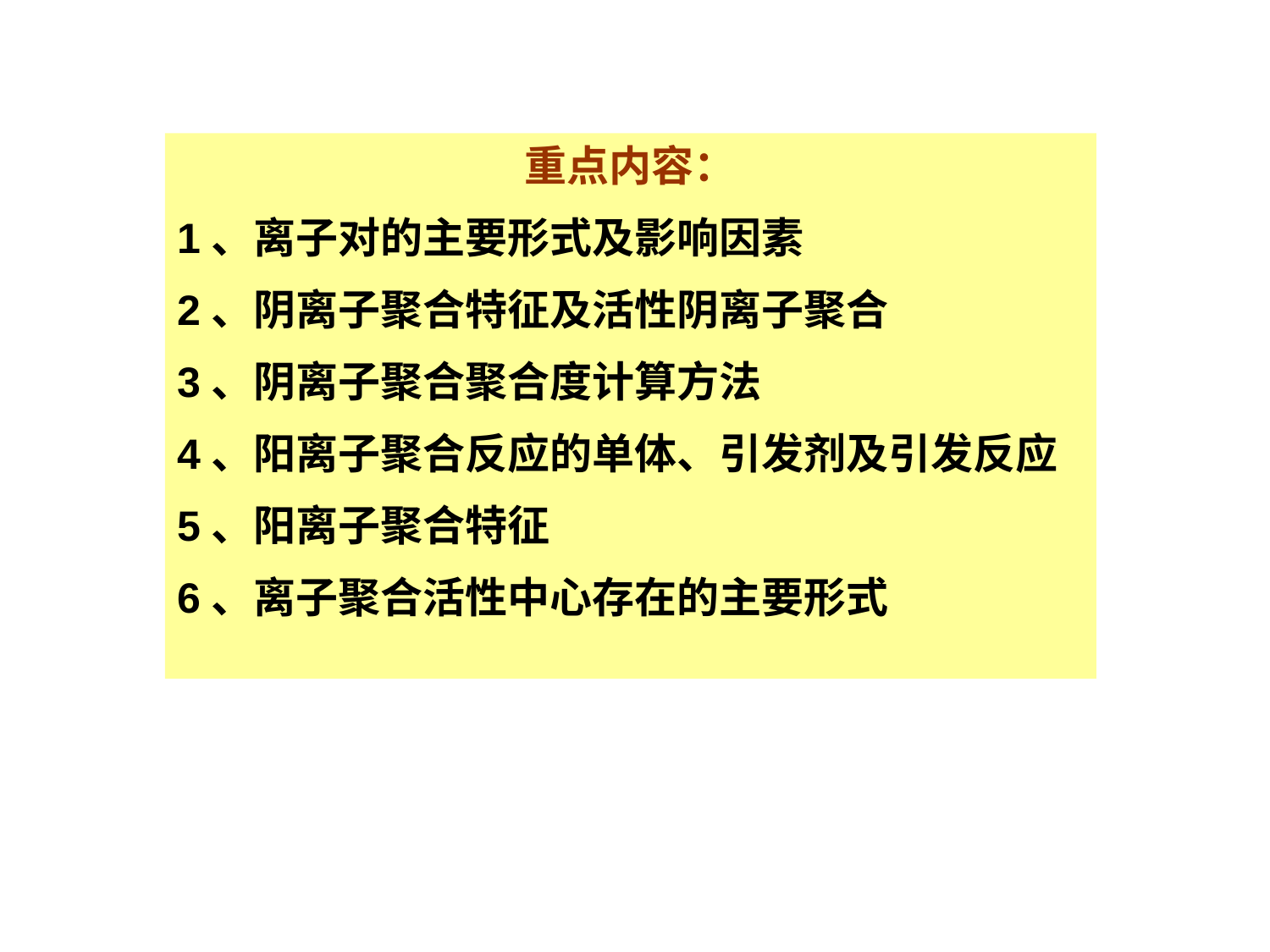

重点内容：
1、离子对的主要形式及影响因素
2、阴离子聚合特征及活性阴离子聚合
3、阴离子聚合聚合度计算方法
4、阳离子聚合反应的单体、引发剂及引发反应
5、阳离子聚合特征
6、离子聚合活性中心存在的主要形式